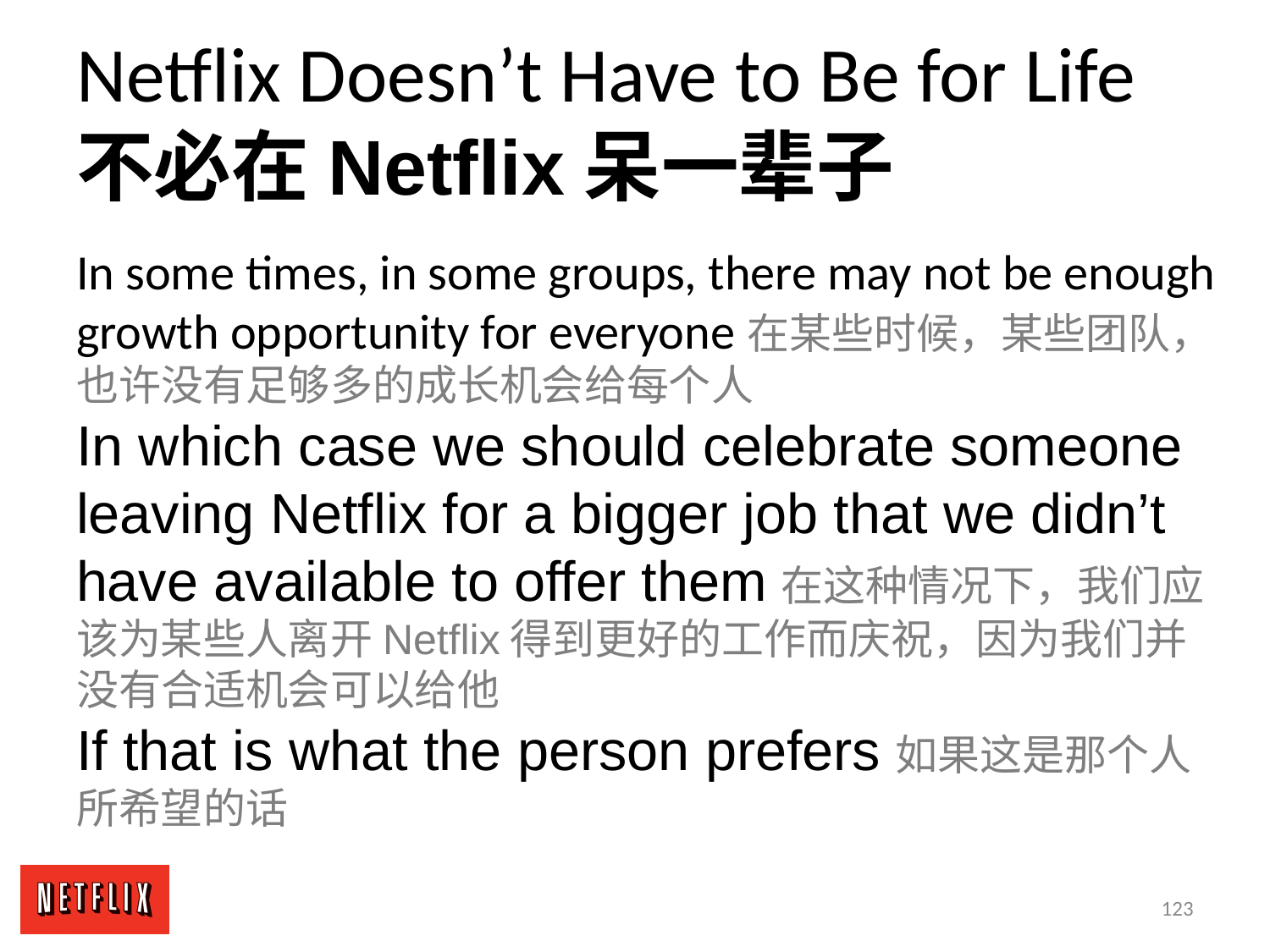

Netflix Doesn’t Have to Be for Life不必在Netflix呆一辈子
In some times, in some groups, there may not be enough growth opportunity for everyone在某些时候，某些团队，也许没有足够多的成长机会给每个人
In which case we should celebrate someone leaving Netflix for a bigger job that we didn’t have available to offer them在这种情况下，我们应该为某些人离开Netflix得到更好的工作而庆祝，因为我们并没有合适机会可以给他
If that is what the person prefers如果这是那个人所希望的话
123